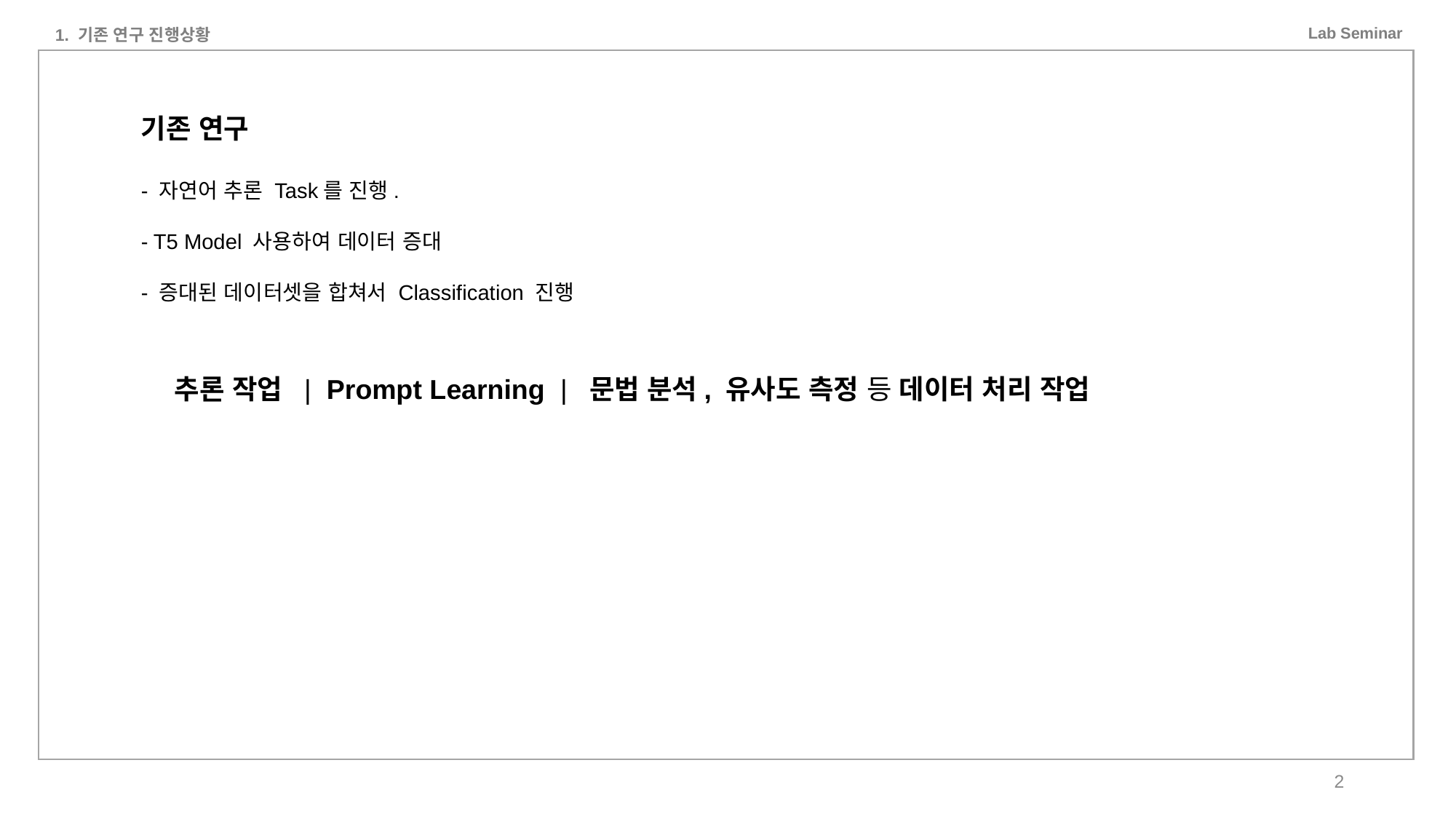

Lab Seminar
1. 기존 연구 진행상황

기존 연구

- 자연어 추론 Task를 진행.

- T5 Model 사용하여 데이터 증대

- 증대된 데이터셋을 합쳐서 Classification 진행

추론 작업  |  Prompt Learning  |  문법 분석, 유사도 측정 등 데이터 처리 작업
2